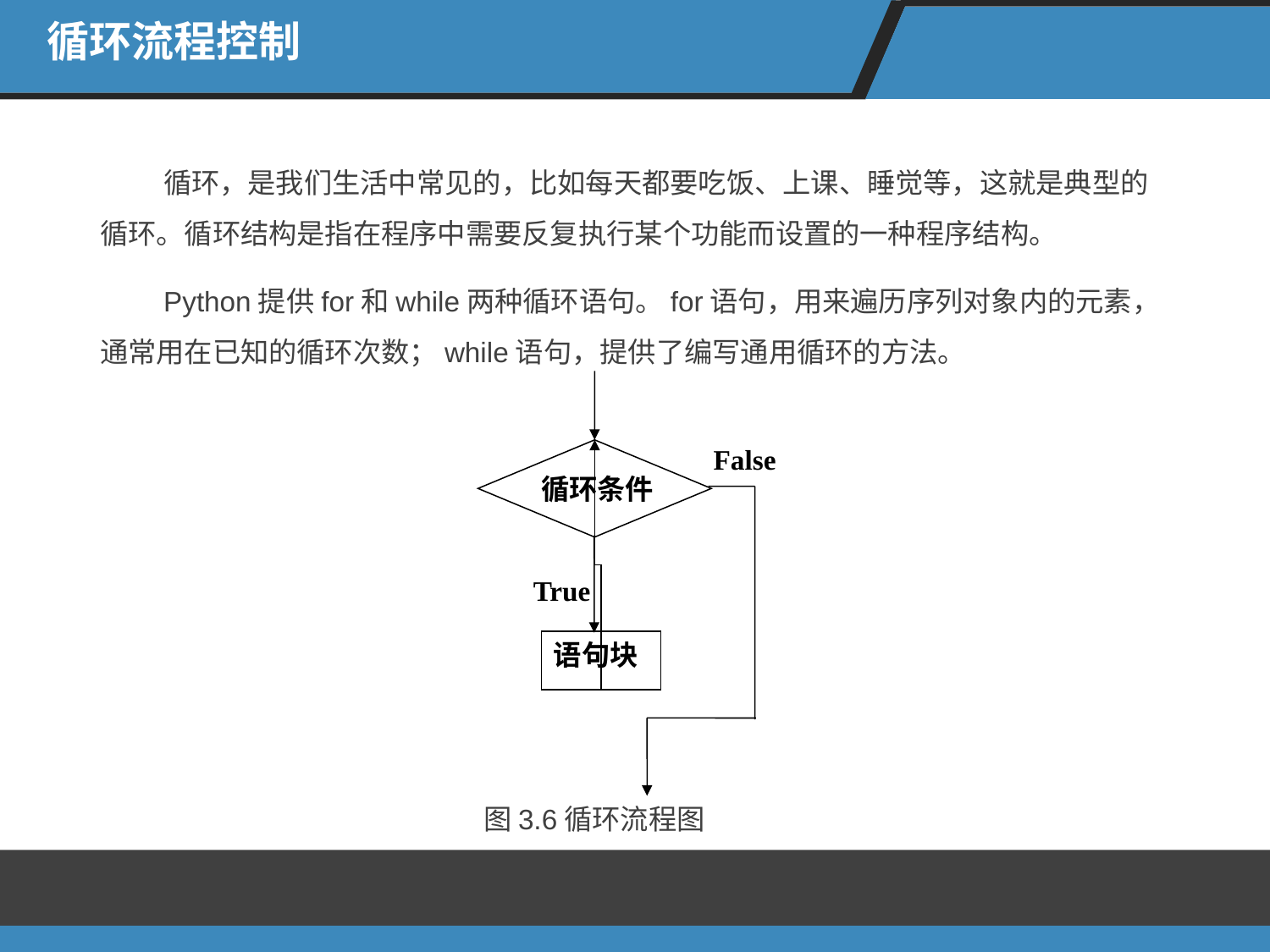

循环流程控制
循环，是我们生活中常见的，比如每天都要吃饭、上课、睡觉等，这就是典型的循环。循环结构是指在程序中需要反复执行某个功能而设置的一种程序结构。
Python提供for和while两种循环语句。for语句，用来遍历序列对象内的元素，通常用在已知的循环次数；while语句，提供了编写通用循环的方法。
False

循环条件

True
语句块

图3.6循环流程图